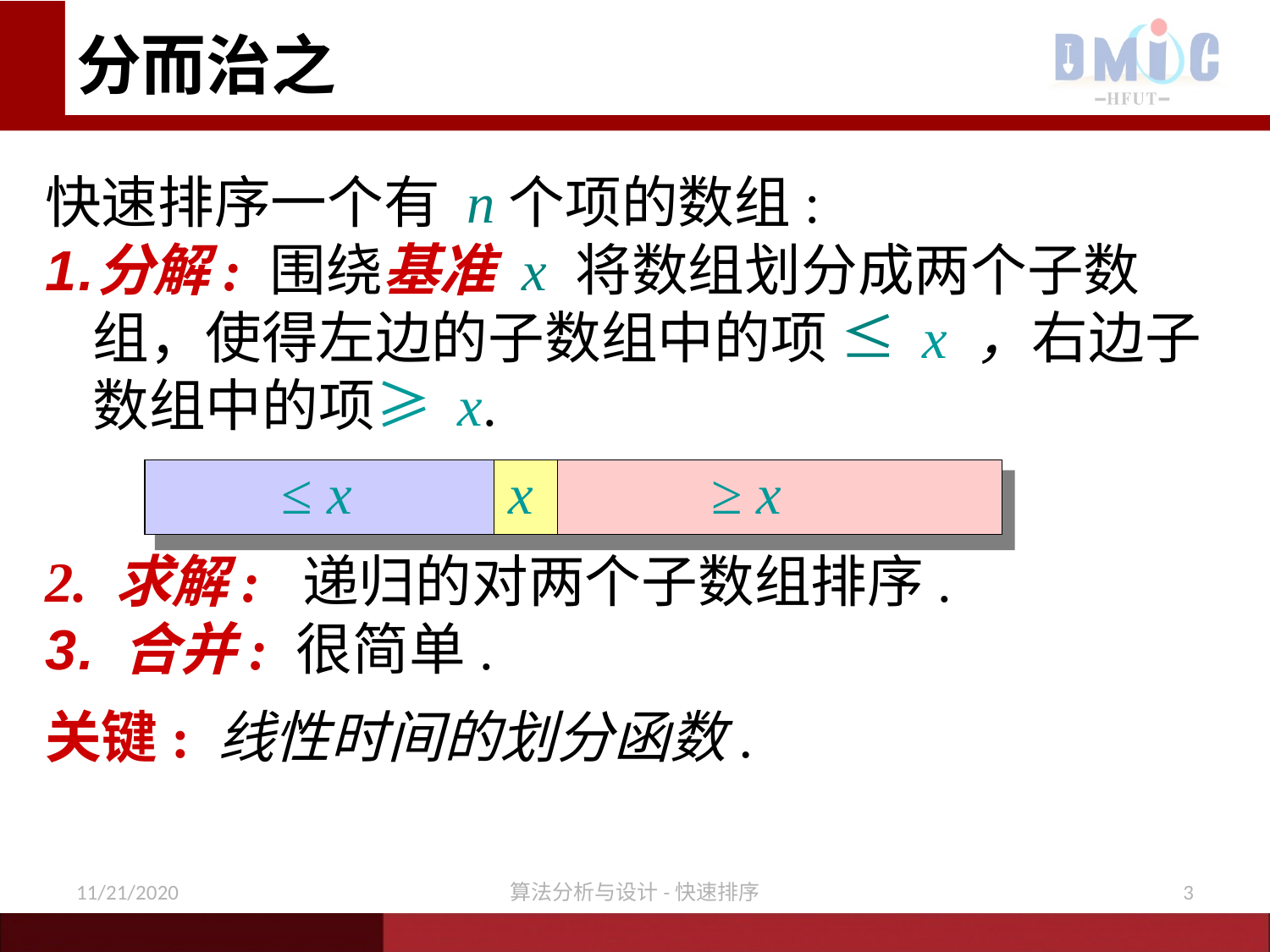

# 分而治之
快速排序一个有 n个项的数组:
分解: 围绕基准 x 将数组划分成两个子数组，使得左边的子数组中的项 ≤ x ，右边子数组中的项≥ x.

  ≤ x           x	           ≥ x

2. 求解:  递归的对两个子数组排序.
 合并: 很简单.

关键: 线性时间的划分函数.

11/21/2020
算法分析与设计-快速排序
3